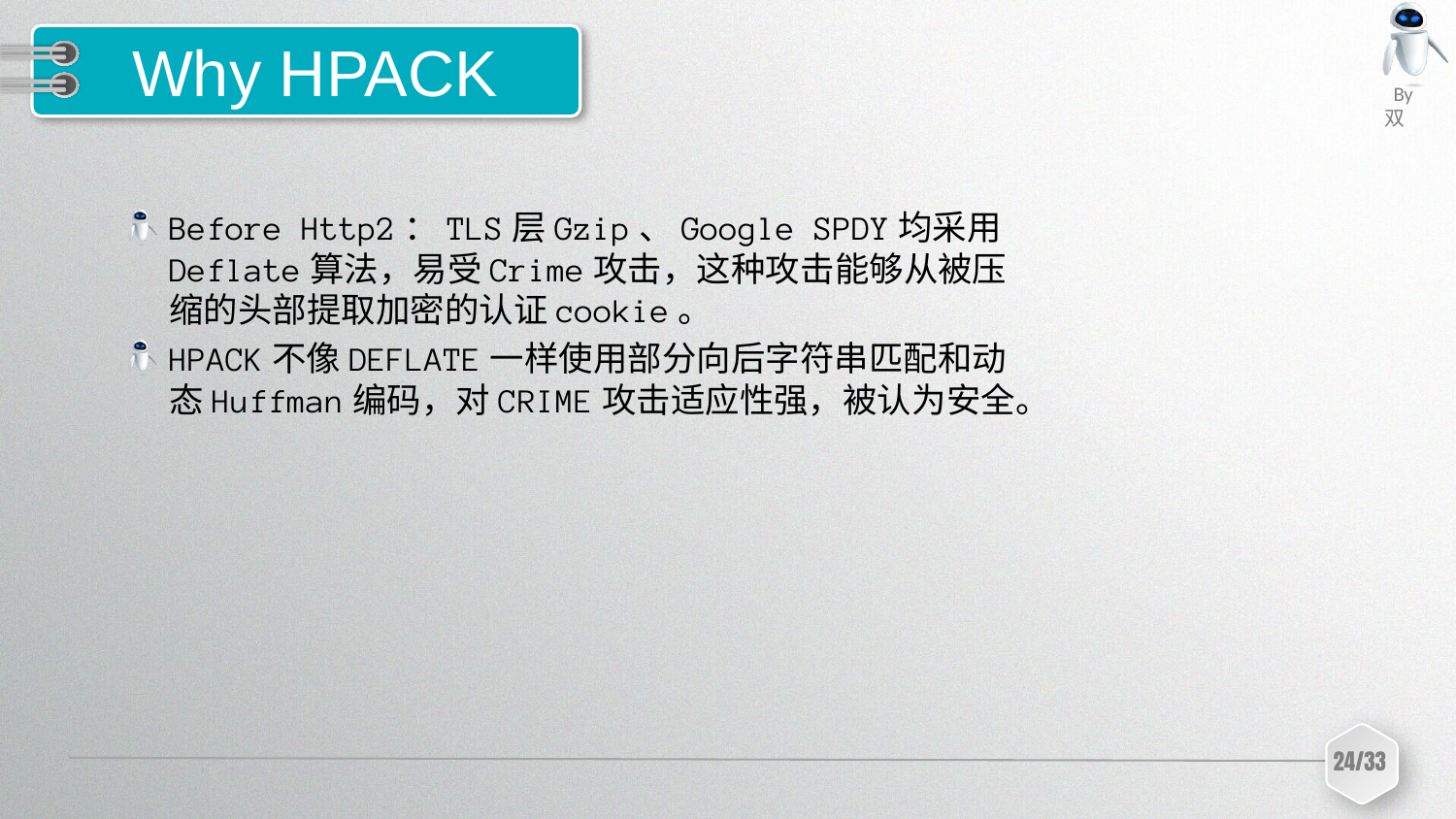

# Why HPACK
Before Http2：TLS层Gzip、Google SPDY均采用Deflate算法，易受Crime攻击，这种攻击能够从被压缩的头部提取加密的认证cookie。
HPACK不像DEFLATE一样使用部分向后字符串匹配和动态Huffman编码，对CRIME攻击适应性强，被认为安全。